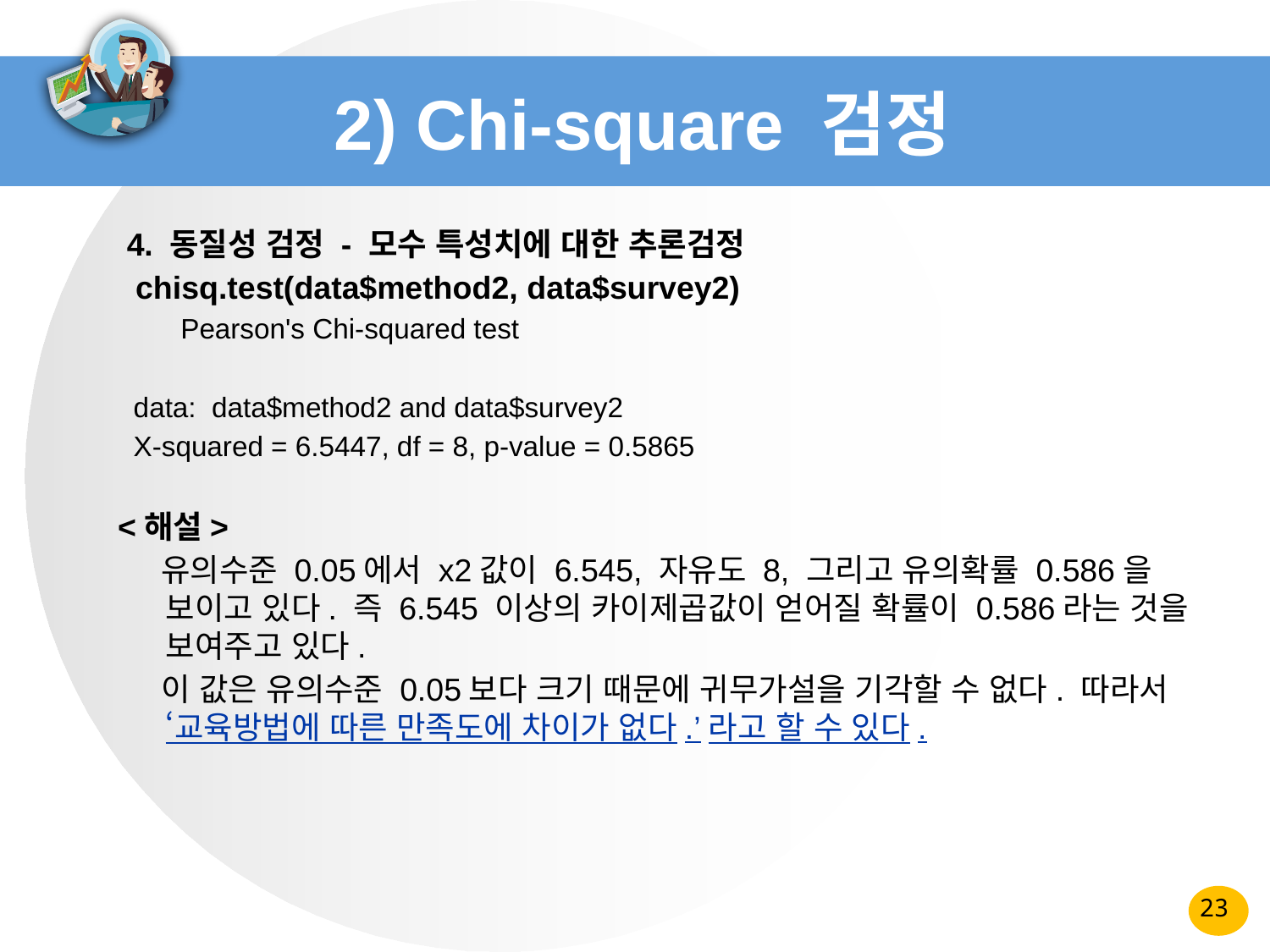

# 2) Chi-square 검정
 4. 동질성 검정 - 모수 특성치에 대한 추론검정
  chisq.test(data$method2, data$survey2)
        Pearson's Chi-squared test

  data:  data$method2 and data$survey2
  X-squared = 6.5447, df = 8, p-value = 0.5865

<해설>
    유의수준 0.05에서 x2값이 6.545, 자유도 8, 그리고 유의확률 0.586을 보이고 있다. 즉 6.545 이상의 카이제곱값이 얻어질 확률이 0.586라는 것을 보여주고 있다.
    이 값은 유의수준 0.05보다 크기 때문에 귀무가설을 기각할 수 없다. 따라서 ‘교육방법에 따른 만족도에 차이가 없다.’라고 할 수 있다.
23